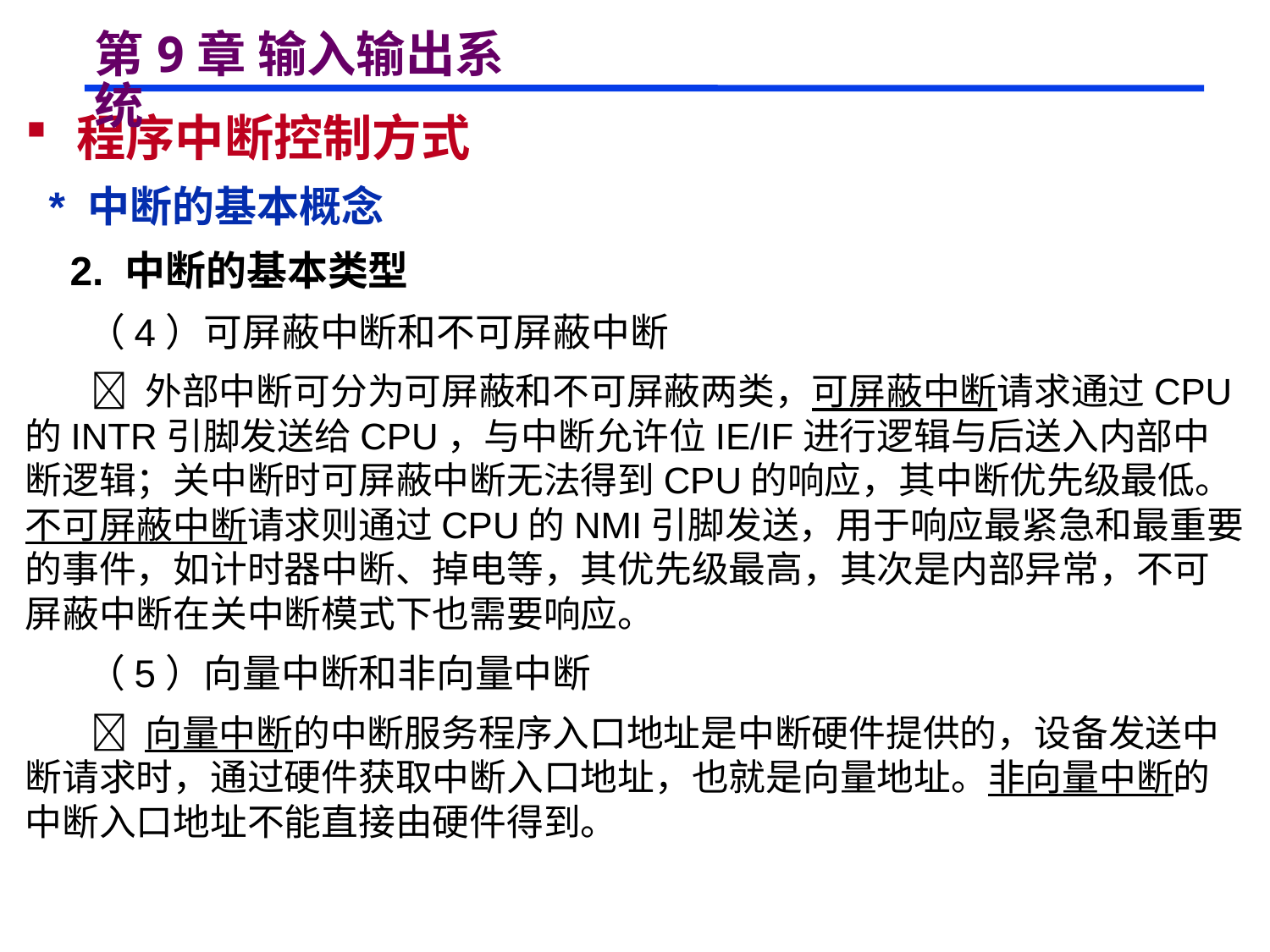

# 第9章 输入输出系统
 程序中断控制方式
  * 中断的基本概念
    2. 中断的基本类型
      （4）可屏蔽中断和不可屏蔽中断
        ♦ 外部中断可分为可屏蔽和不可屏蔽两类，可屏蔽中断请求通过CPU的INTR引脚发送给CPU，与中断允许位IE/IF进行逻辑与后送入内部中断逻辑；关中断时可屏蔽中断无法得到CPU的响应，其中断优先级最低。不可屏蔽中断请求则通过CPU的NMI引脚发送，用于响应最紧急和最重要的事件，如计时器中断、掉电等，其优先级最高，其次是内部异常，不可屏蔽中断在关中断模式下也需要响应。
      （5）向量中断和非向量中断
        ♦ 向量中断的中断服务程序入口地址是中断硬件提供的，设备发送中断请求时，通过硬件获取中断入口地址，也就是向量地址。非向量中断的中断入口地址不能直接由硬件得到。